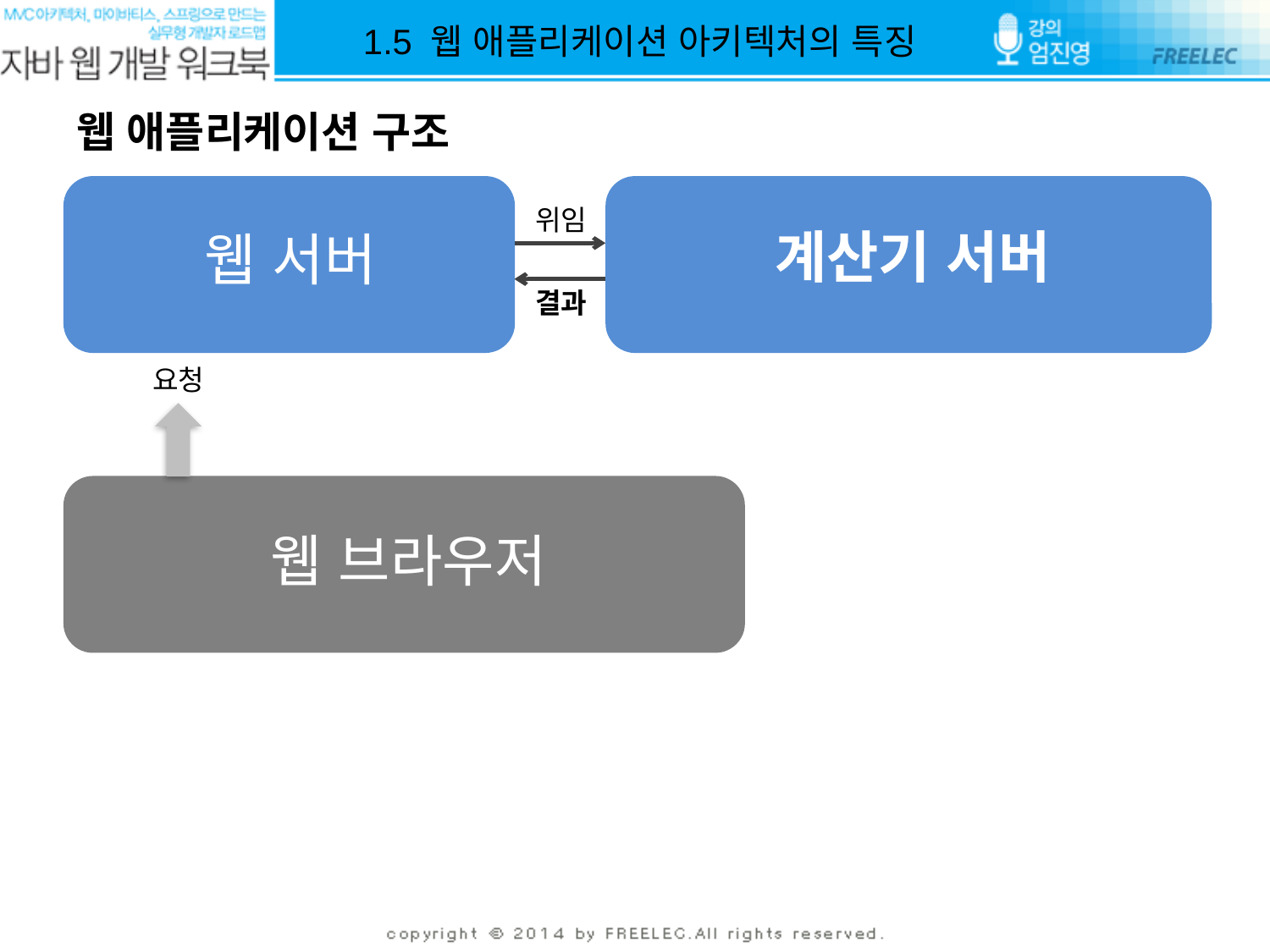

1.5 웹 애플리케이션 아키텍처의 특징
웹 애플리케이션 구조

위임
계산기 서버
웹 서버
결과
요청

웹 브라우저